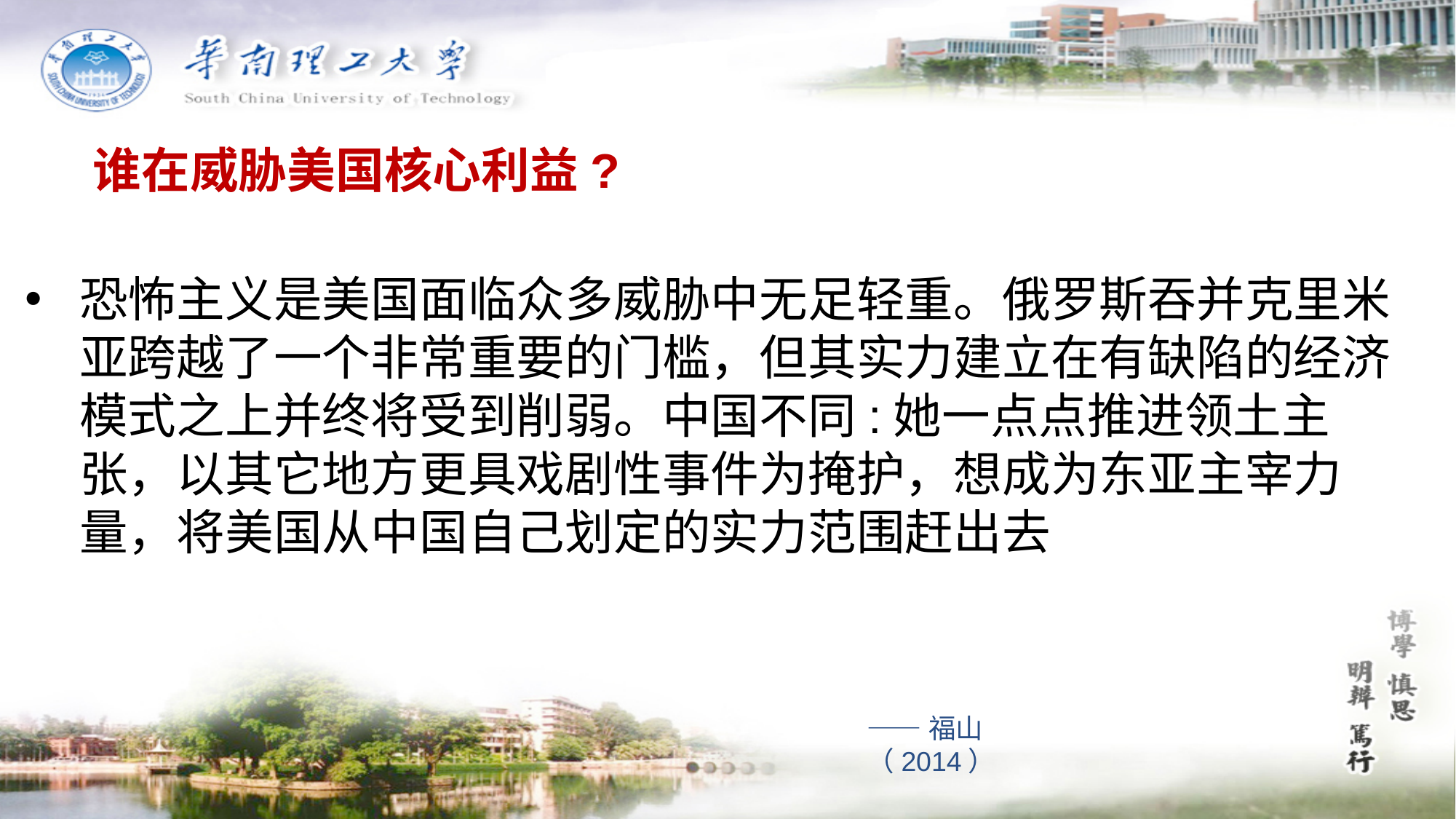

谁在威胁美国核心利益?
恐怖主义是美国面临众多威胁中无足轻重。俄罗斯吞并克里米亚跨越了一个非常重要的门槛，但其实力建立在有缺陷的经济模式之上并终将受到削弱。中国不同:她一点点推进领土主张，以其它地方更具戏剧性事件为掩护，想成为东亚主宰力量，将美国从中国自己划定的实力范围赶出去
——福山（2014）